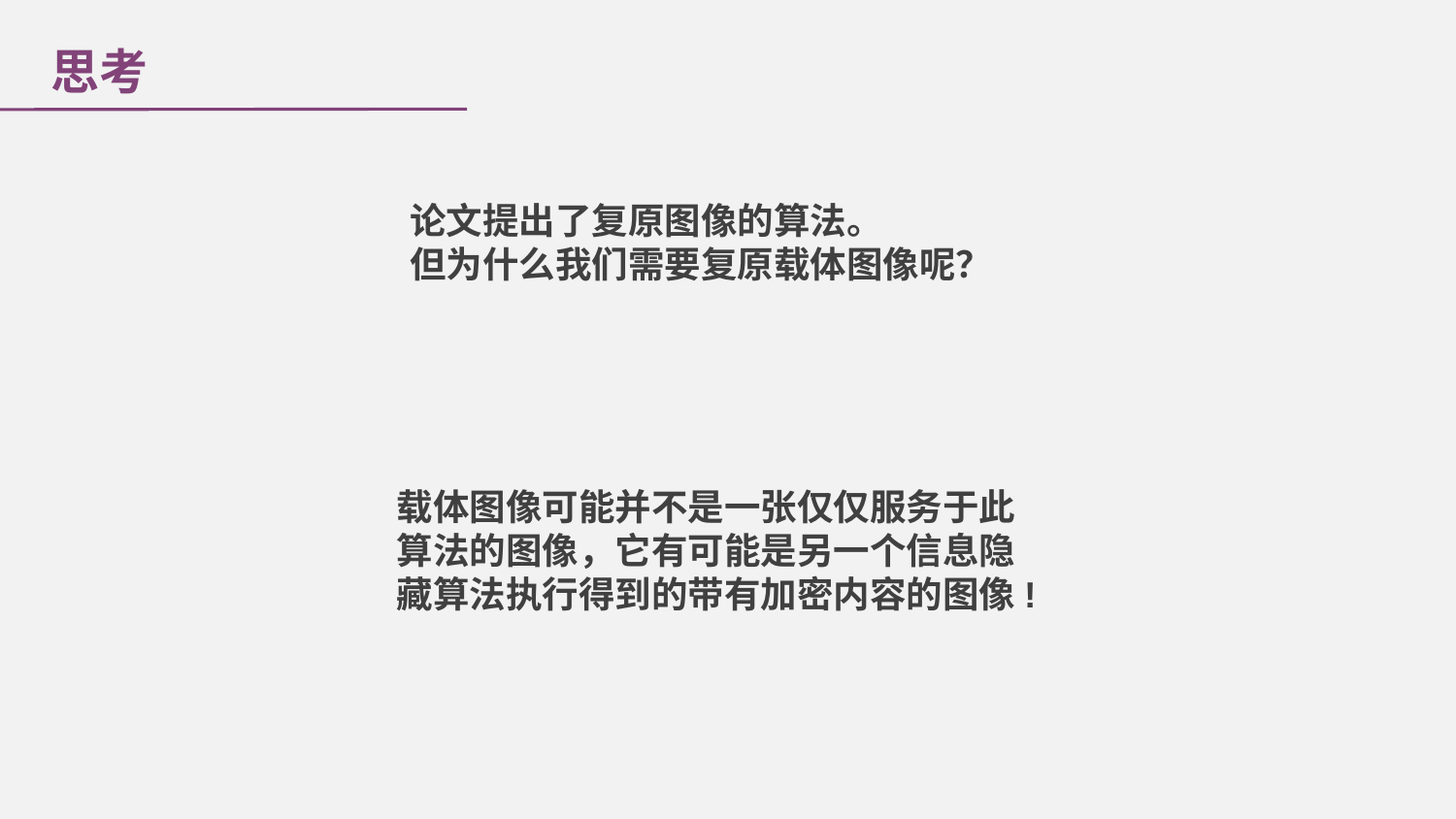

思考
论文提出了复原图像的算法。
但为什么我们需要复原载体图像呢？
载体图像可能并不是一张仅仅服务于此算法的图像，它有可能是另一个信息隐藏算法执行得到的带有加密内容的图像!